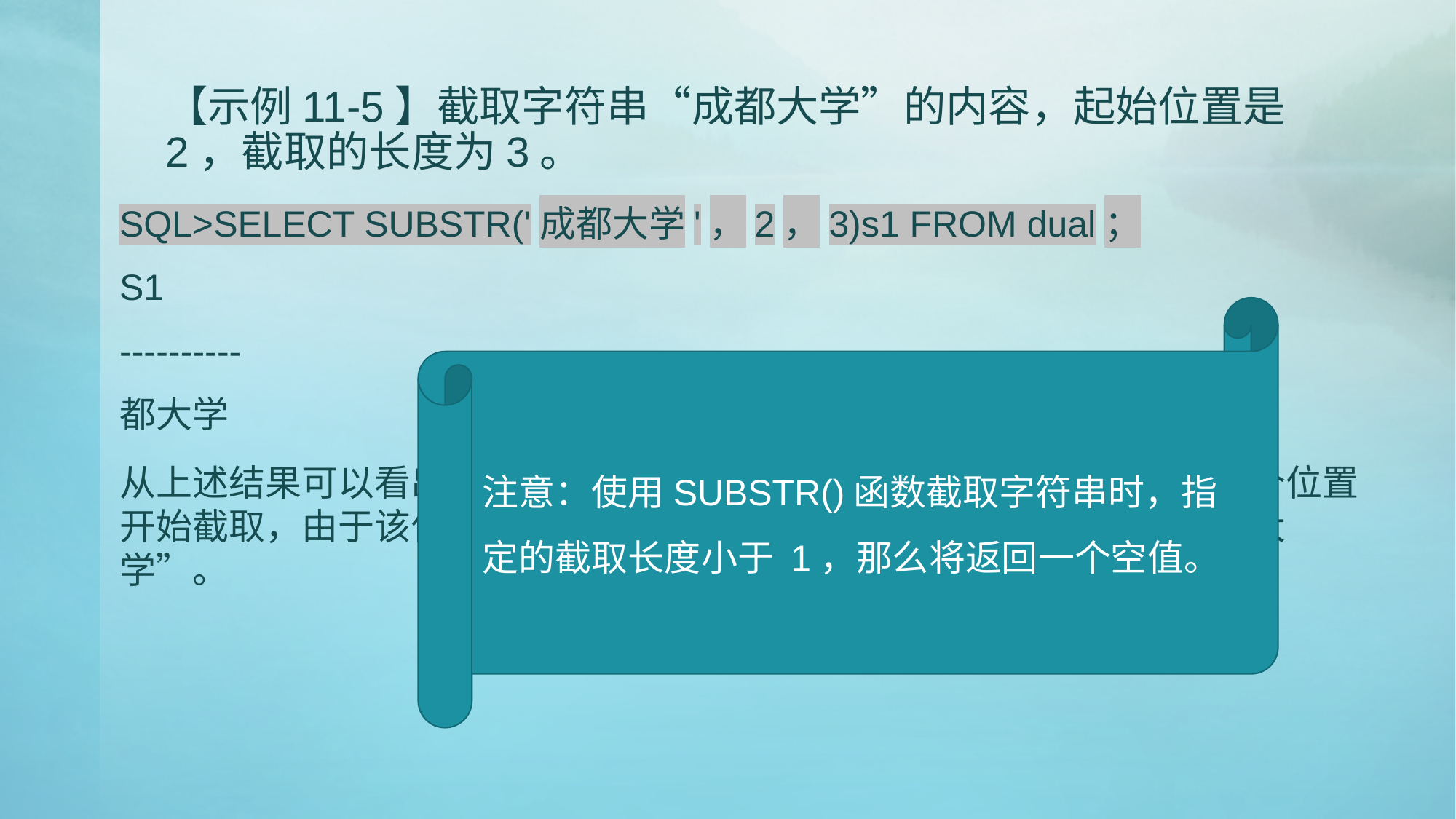

# 【示例11-5】截取字符串“成都大学”的内容，起始位置是2，截取的长度为3。
SQL>SELECT SUBSTR('成都大学'，2，3)s1 FROM dual；
S1
----------
都大学
从上述结果可以看出，当指定起始位置为2时，会从字符串的正数第二个位置开始截取，由于该位置之后只有3个长度，因此截取的子字符串为“都大学”。

注意：使用SUBSTR()函数截取字符串时，指定的截取长度小于 1，那么将返回一个空值。